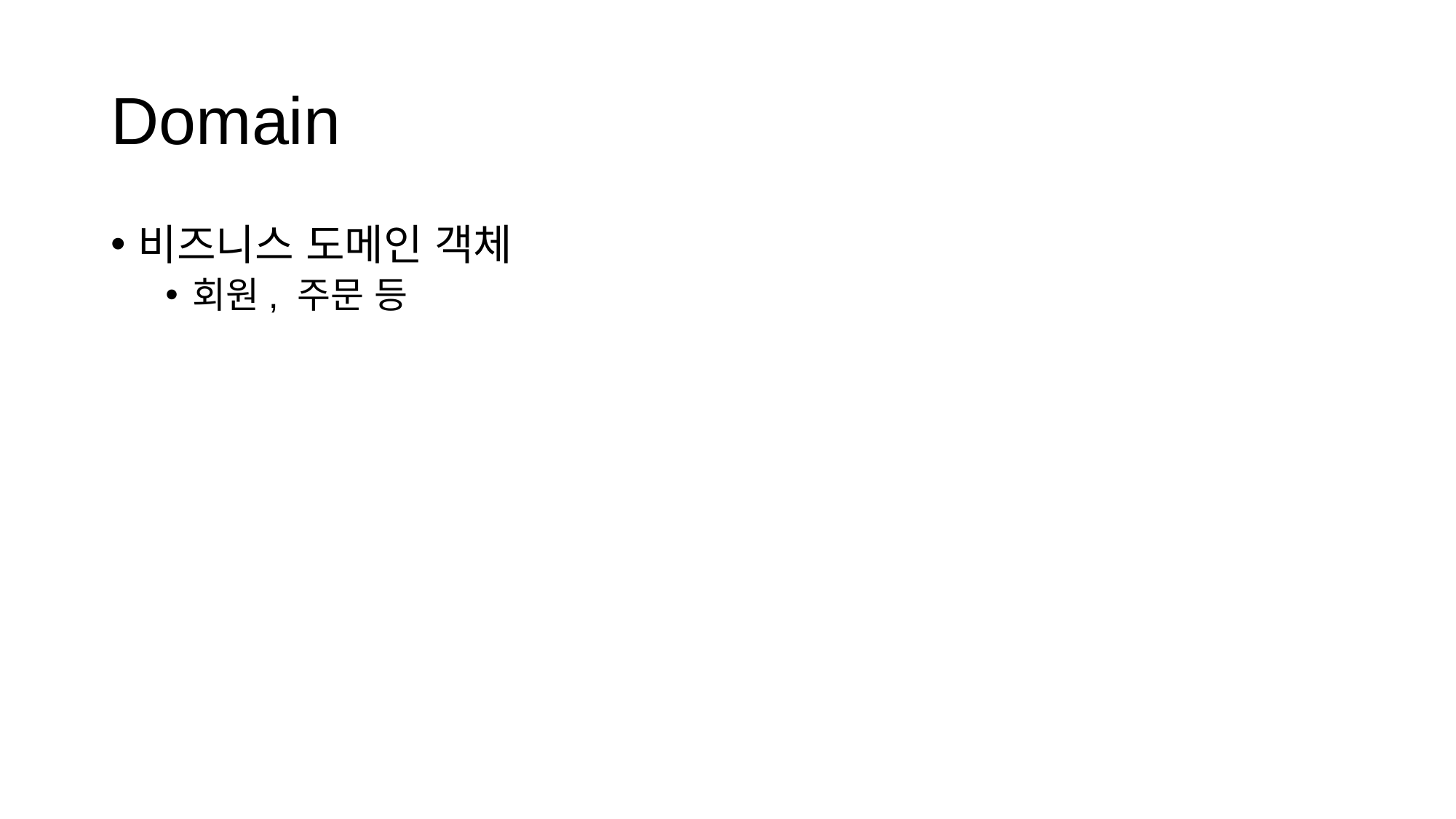

# Domain
비즈니스 도메인 객체
회원, 주문 등